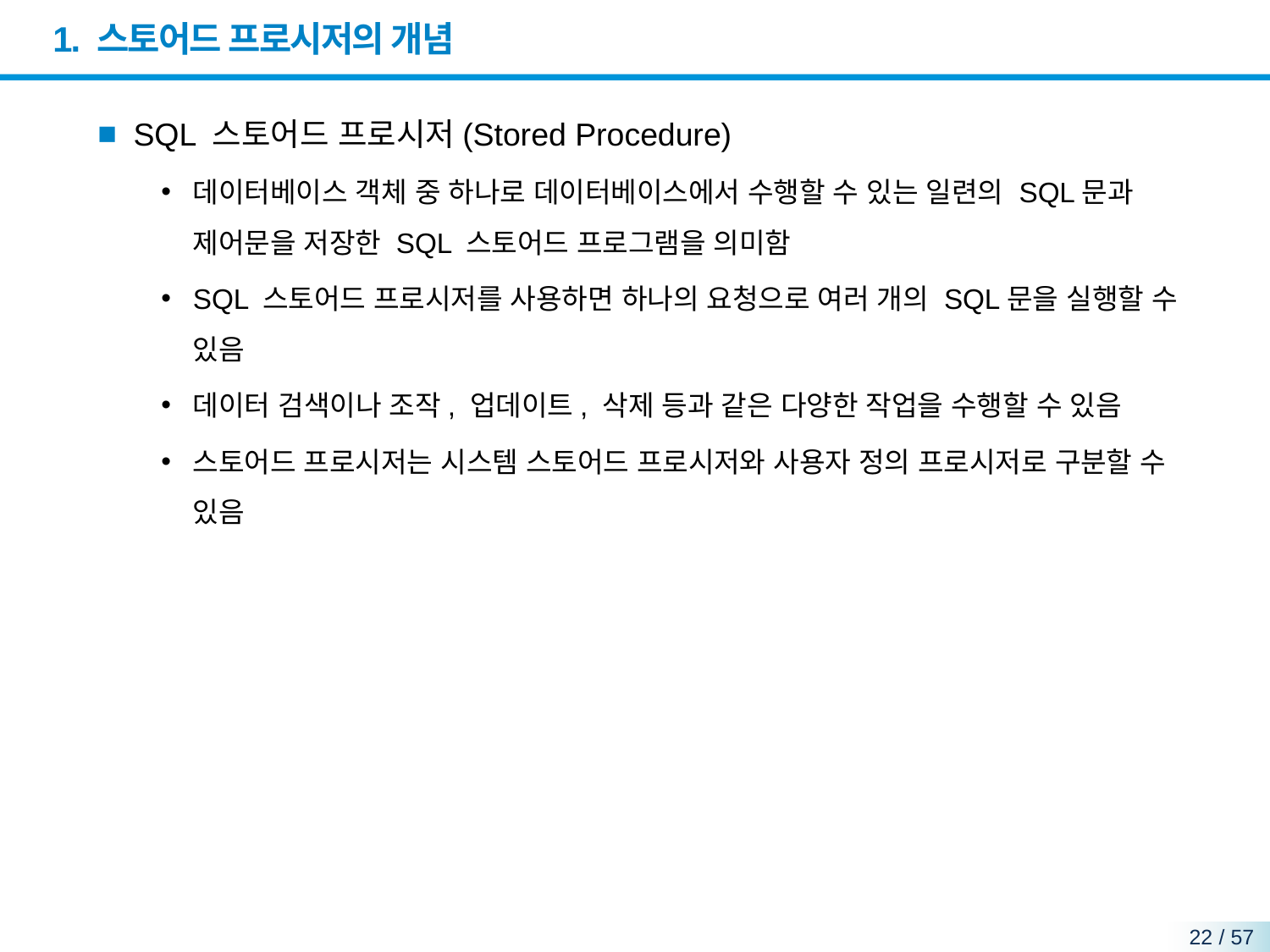

# 1. 스토어드 프로시저의 개념
SQL 스토어드 프로시저(Stored Procedure)
데이터베이스 객체 중 하나로 데이터베이스에서 수행할 수 있는 일련의 SQL문과 제어문을 저장한 SQL 스토어드 프로그램을 의미함
SQL 스토어드 프로시저를 사용하면 하나의 요청으로 여러 개의 SQL문을 실행할 수 있음
데이터 검색이나 조작, 업데이트, 삭제 등과 같은 다양한 작업을 수행할 수 있음
스토어드 프로시저는 시스템 스토어드 프로시저와 사용자 정의 프로시저로 구분할 수 있음